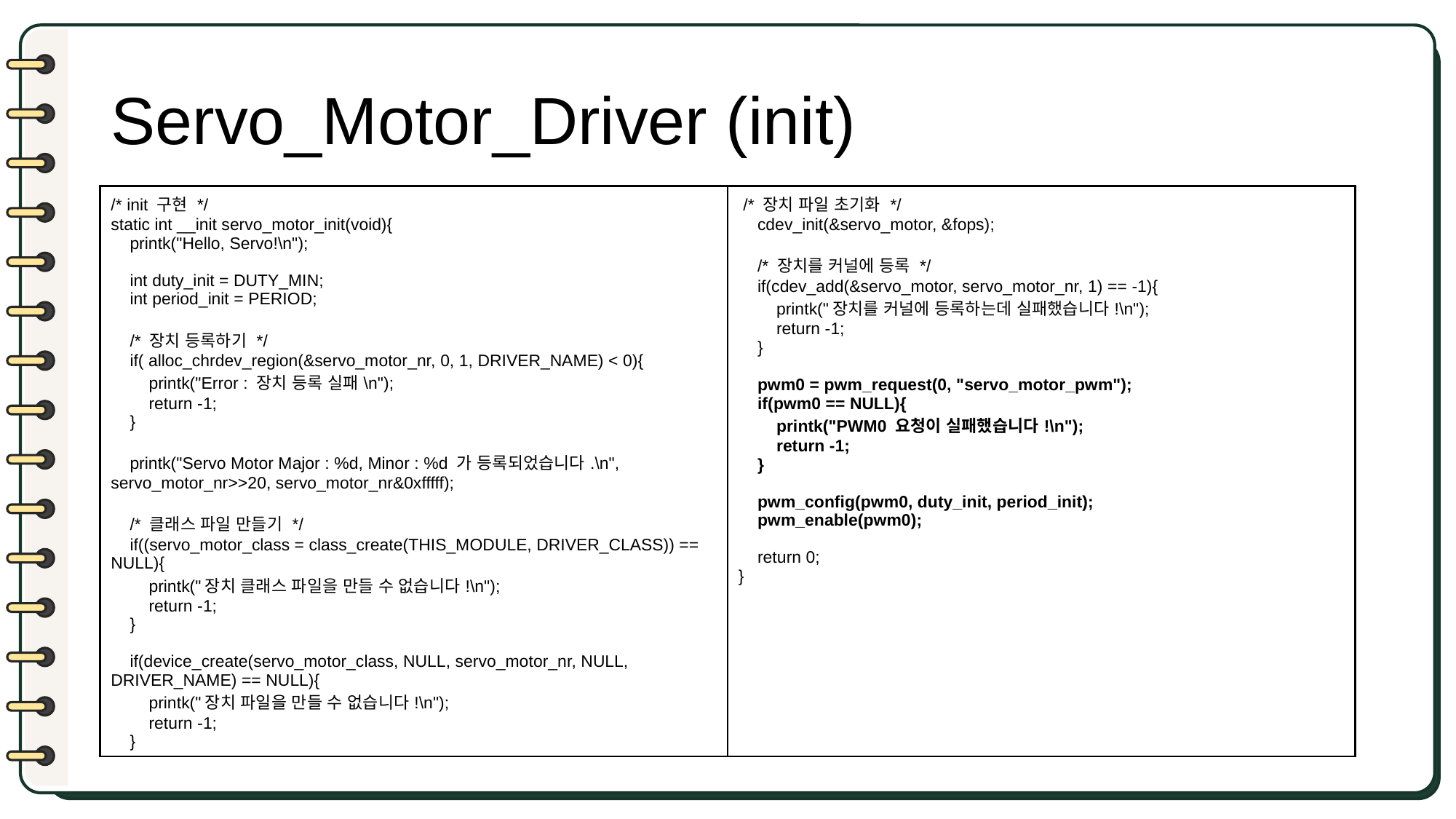

# Servo_Motor_Driver (init)
| /\* init 구현 \*/ static int \_\_init servo\_motor\_init(void){     printk("Hello, Servo!\n");     int duty\_init = DUTY\_MIN;     int period\_init = PERIOD;     /\* 장치 등록하기 \*/     if( alloc\_chrdev\_region(&servo\_motor\_nr, 0, 1, DRIVER\_NAME) < 0){         printk("Error : 장치 등록 실패\n");         return -1;     }     printk("Servo Motor Major : %d, Minor : %d 가 등록되었습니다.\n", servo\_motor\_nr>>20, servo\_motor\_nr&0xfffff);     /\* 클래스 파일 만들기 \*/     if((servo\_motor\_class = class\_create(THIS\_MODULE, DRIVER\_CLASS)) == NULL){         printk("장치 클래스 파일을 만들 수 없습니다!\n");         return -1;     }     if(device\_create(servo\_motor\_class, NULL, servo\_motor\_nr, NULL, DRIVER\_NAME) == NULL){         printk("장치 파일을 만들 수 없습니다!\n");         return -1;     } | /\* 장치 파일 초기화 \*/     cdev\_init(&servo\_motor, &fops);     /\* 장치를 커널에 등록 \*/     if(cdev\_add(&servo\_motor, servo\_motor\_nr, 1) == -1){         printk("장치를 커널에 등록하는데 실패했습니다!\n");         return -1;     }     pwm0 = pwm\_request(0, "servo\_motor\_pwm");     if(pwm0 == NULL){         printk("PWM0 요청이 실패했습니다!\n");         return -1;     }     pwm\_config(pwm0, duty\_init, period\_init);     pwm\_enable(pwm0);     return 0; } |
| --- | --- |